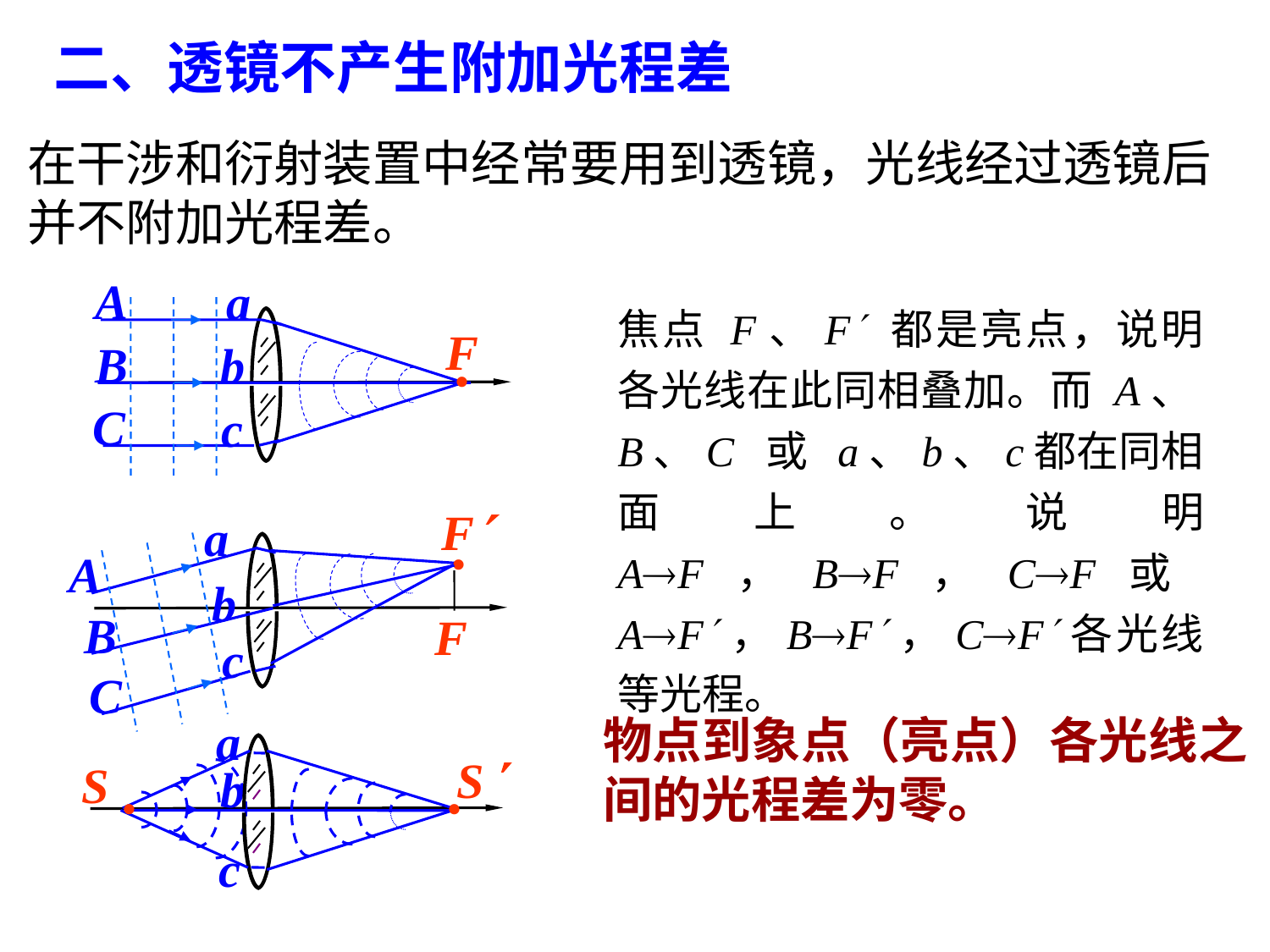

二、透镜不产生附加光程差
在干涉和衍射装置中经常要用到透镜，光线经过透镜后并不附加光程差。
A
a

F

B
b

·

C

c

焦点 F、F′ 都是亮点，说明各光线在此同相叠加。而 A、B、C  或  a、b、c都在同相面上。说明 A→F，B→F，C→F或  A→F′，B→F′，C→F′各光线等光程。
F′
a
·

A

b

B
F

c

C

物点到象点（亮点）各光线之间的光程差为零。
a

S ′

S

b

·
·

c